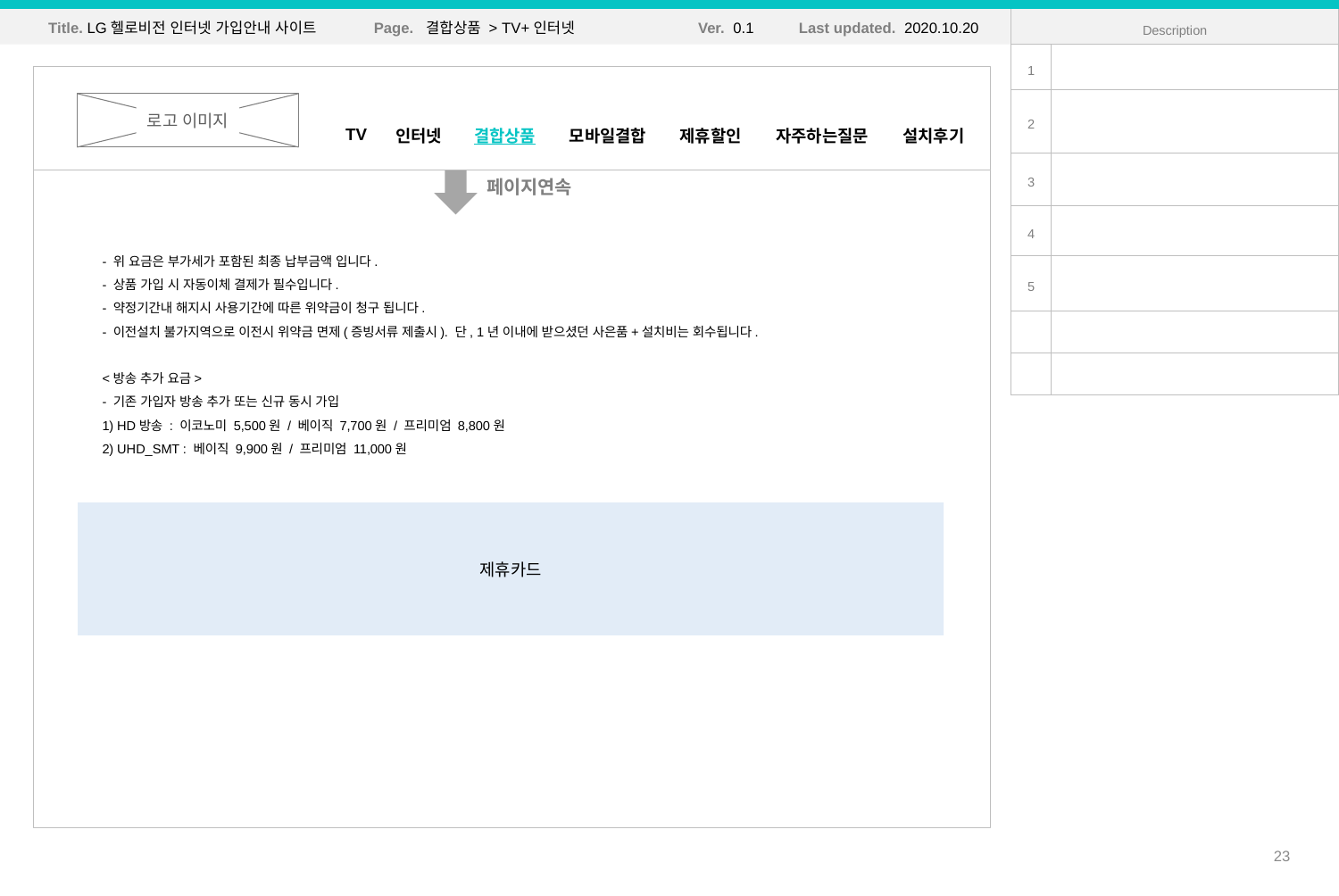

Title. LG헬로비전 인터넷 가입안내 사이트
Page.  결합상품 > TV+인터넷
Ver.  0.1
Last updated.  2020.10.20

| Description |  |
| --- | --- |
| 1 |  |
| 2 |  |
| 3 |  |
| 4 |  |
| 5 |  |
|  |  |
|  |  |

로고 이미지
TV
인터넷
결합상품
모바일결합
제휴할인
자주하는질문
설치후기

페이지연속

- 위 요금은 부가세가 포함된 최종 납부금액 입니다.
- 상품 가입 시 자동이체 결제가 필수입니다.
- 약정기간내 해지시 사용기간에 따른 위약금이 청구 됩니다.
- 이전설치 불가지역으로 이전시 위약금 면제(증빙서류 제출시). 단, 1년 이내에 받으셨던 사은품+설치비는 회수됩니다.

<방송 추가 요금>
- 기존 가입자 방송 추가 또는 신규 동시 가입
1) HD방송 : 이코노미 5,500원 / 베이직 7,700원 / 프리미엄 8,800원
2) UHD_SMT : 베이직 9,900원 / 프리미엄 11,000원

제휴카드
23